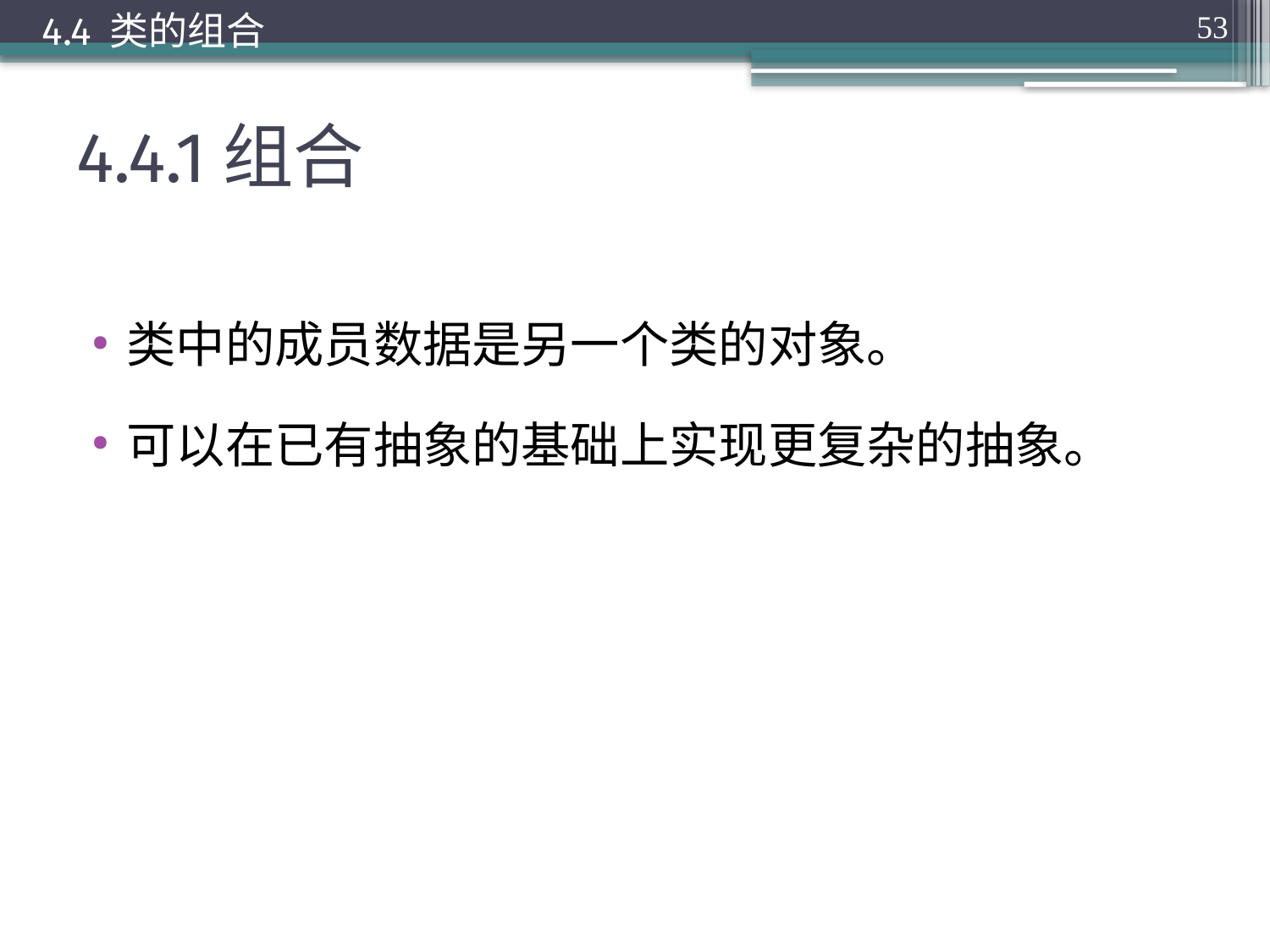

4.4 类的组合
53
# 4.4.1组合
类中的成员数据是另一个类的对象。
可以在已有抽象的基础上实现更复杂的抽象。